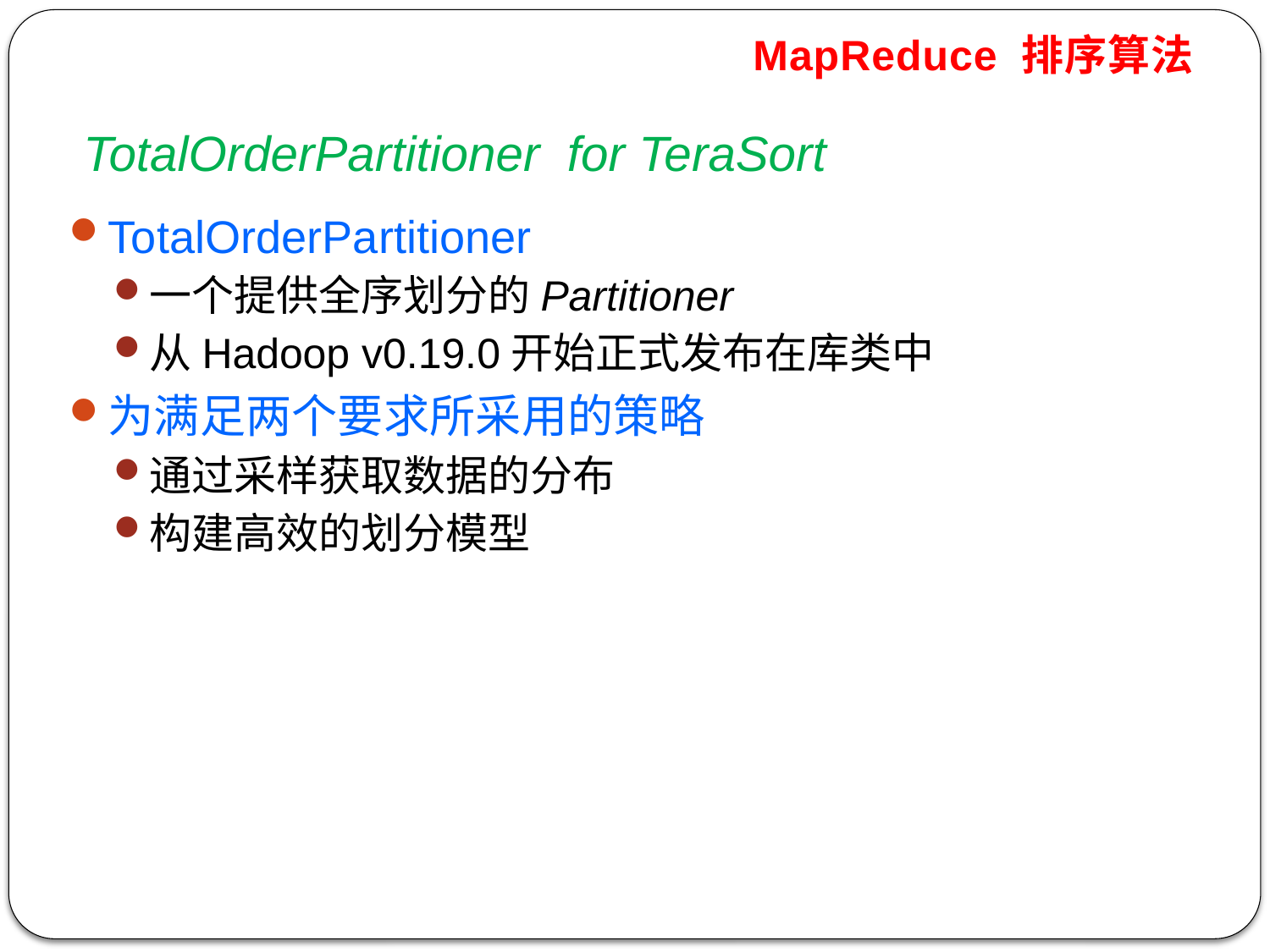

MapReduce 排序算法
# TotalOrderPartitioner  for TeraSort
TotalOrderPartitioner
一个提供全序划分的Partitioner
从Hadoop v0.19.0开始正式发布在库类中
为满足两个要求所采用的策略
通过采样获取数据的分布
构建高效的划分模型